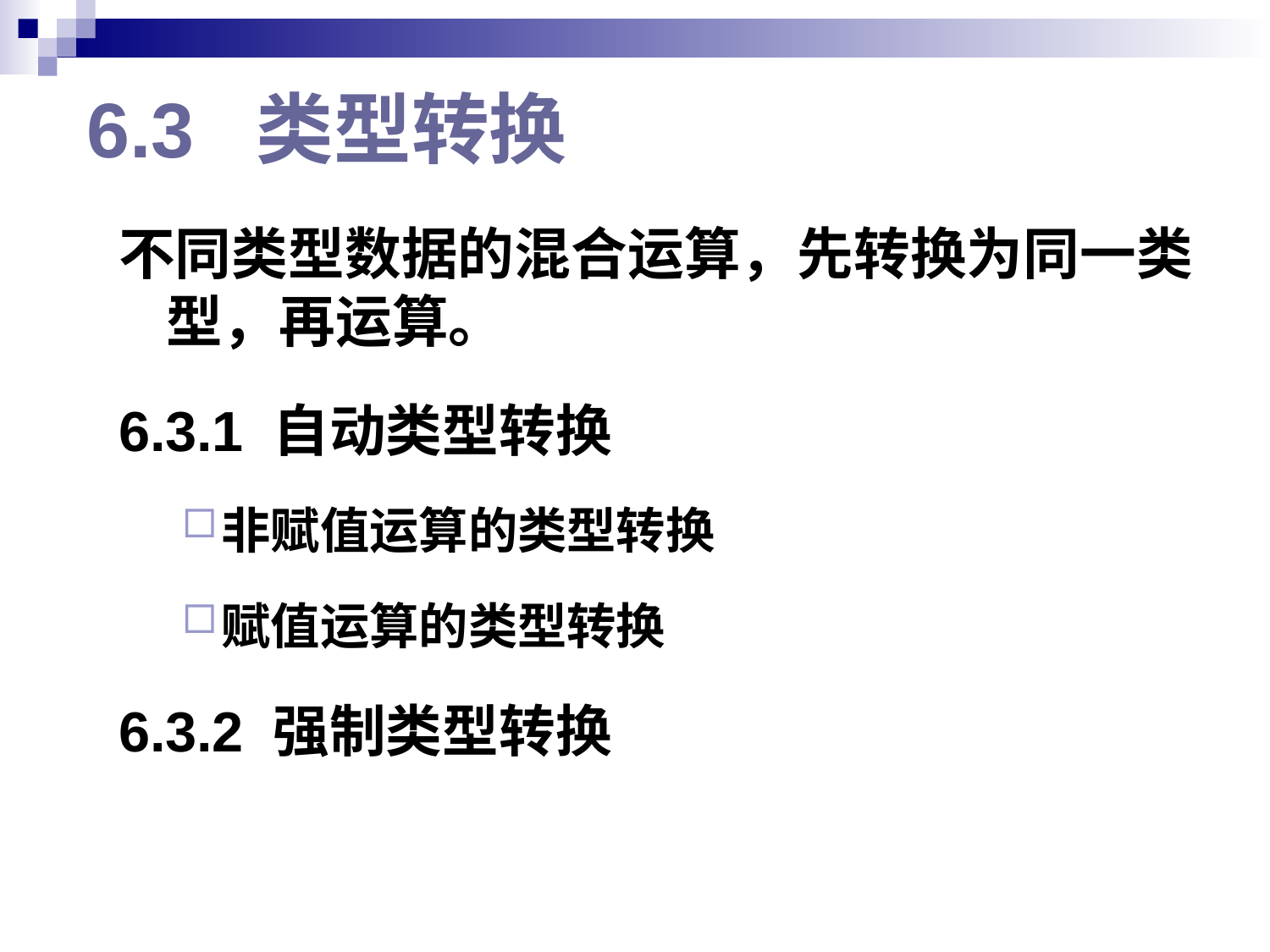

# 6.3  类型转换
不同类型数据的混合运算，先转换为同一类型，再运算。
6.3.1 自动类型转换
非赋值运算的类型转换
赋值运算的类型转换
6.3.2 强制类型转换